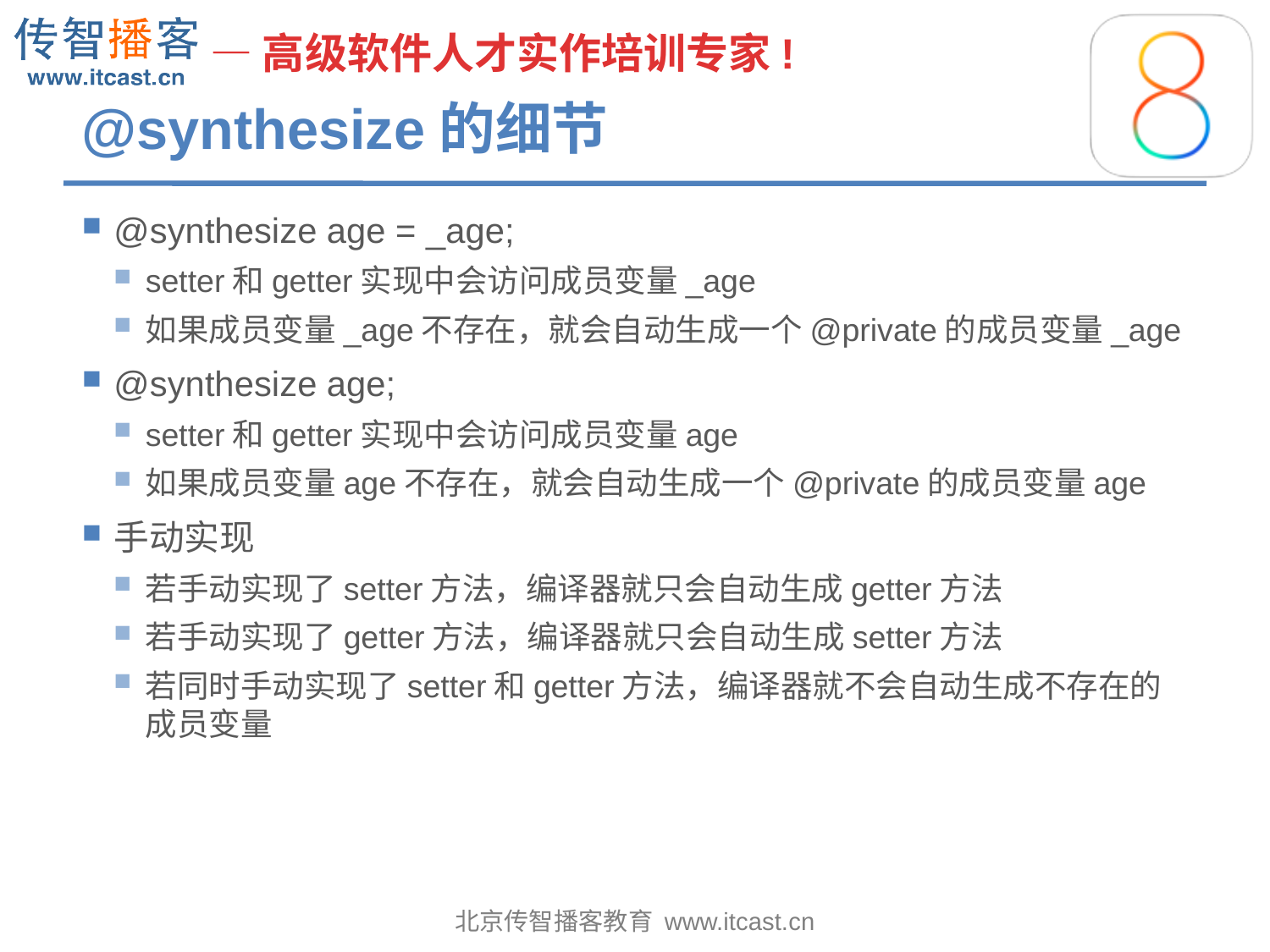

# @synthesize的细节
@synthesize age = _age;
setter和getter实现中会访问成员变量_age
如果成员变量_age不存在，就会自动生成一个@private的成员变量_age
@synthesize age;
setter和getter实现中会访问成员变量age
如果成员变量age不存在，就会自动生成一个@private的成员变量age
手动实现
若手动实现了setter方法，编译器就只会自动生成getter方法
若手动实现了getter方法，编译器就只会自动生成setter方法
若同时手动实现了setter和getter方法，编译器就不会自动生成不存在的成员变量